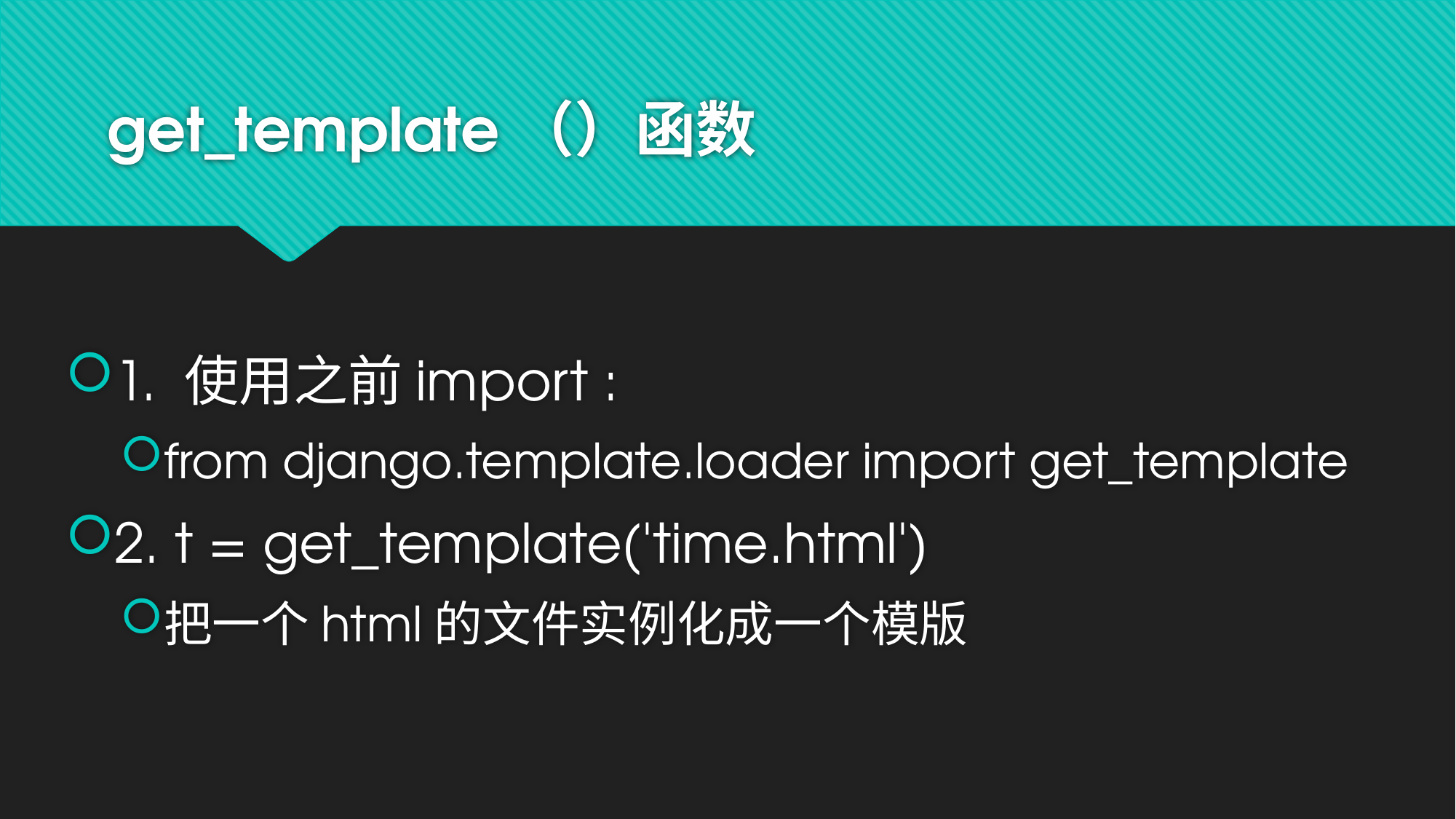

# get_template（）函数
1. 使用之前import :
from django.template.loader import get_template
2. t = get_template('time.html')
把一个html的文件实例化成一个模版